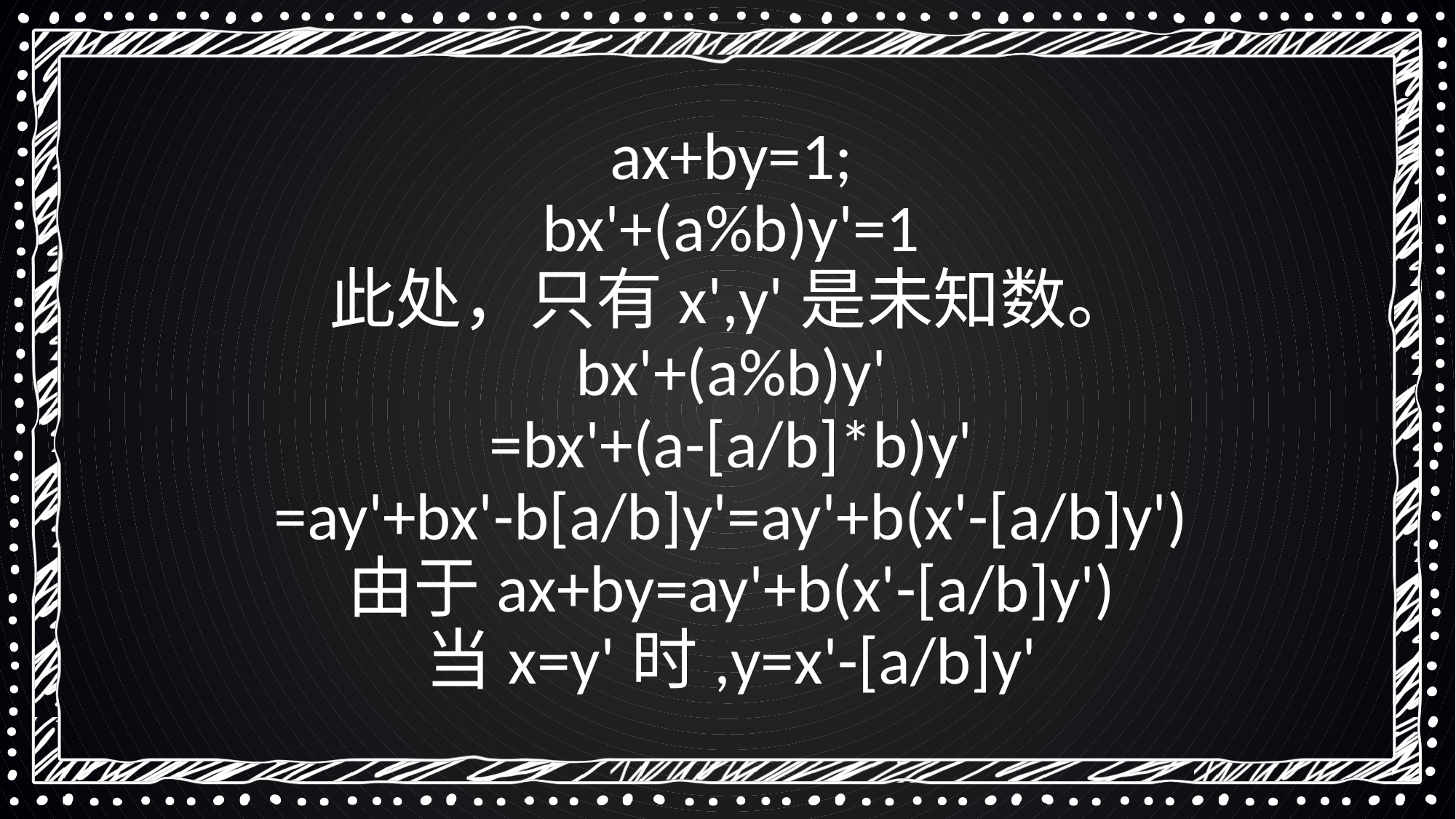

ax+by=1;
bx'+(a%b)y'=1
此处，只有x',y'是未知数。
bx'+(a%b)y'
=bx'+(a-[a/b]*b)y'
=ay'+bx'-b[a/b]y'=ay'+b(x'-[a/b]y')
由于ax+by=ay'+b(x'-[a/b]y')
当x=y'时,y=x'-[a/b]y'